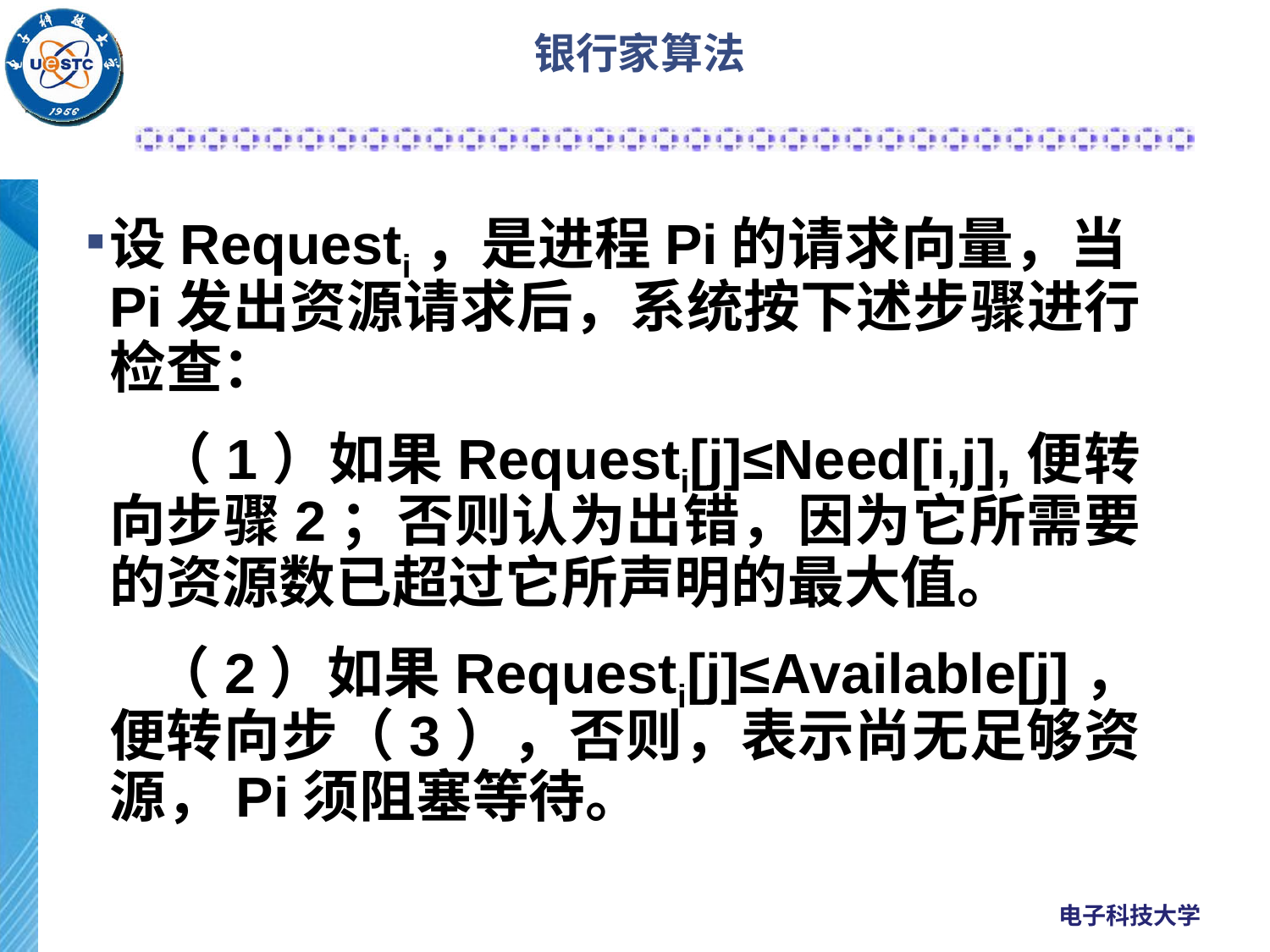

# 银行家算法
设Requesti，是进程Pi的请求向量，当Pi发出资源请求后，系统按下述步骤进行检查：
    （1）如果Requesti[j]≤Need[i,j],便转向步骤2；否则认为出错，因为它所需要的资源数已超过它所声明的最大值。
    （2）如果Requesti[j]≤Available[j]，便转向步（3），否则，表示尚无足够资源，Pi须阻塞等待。